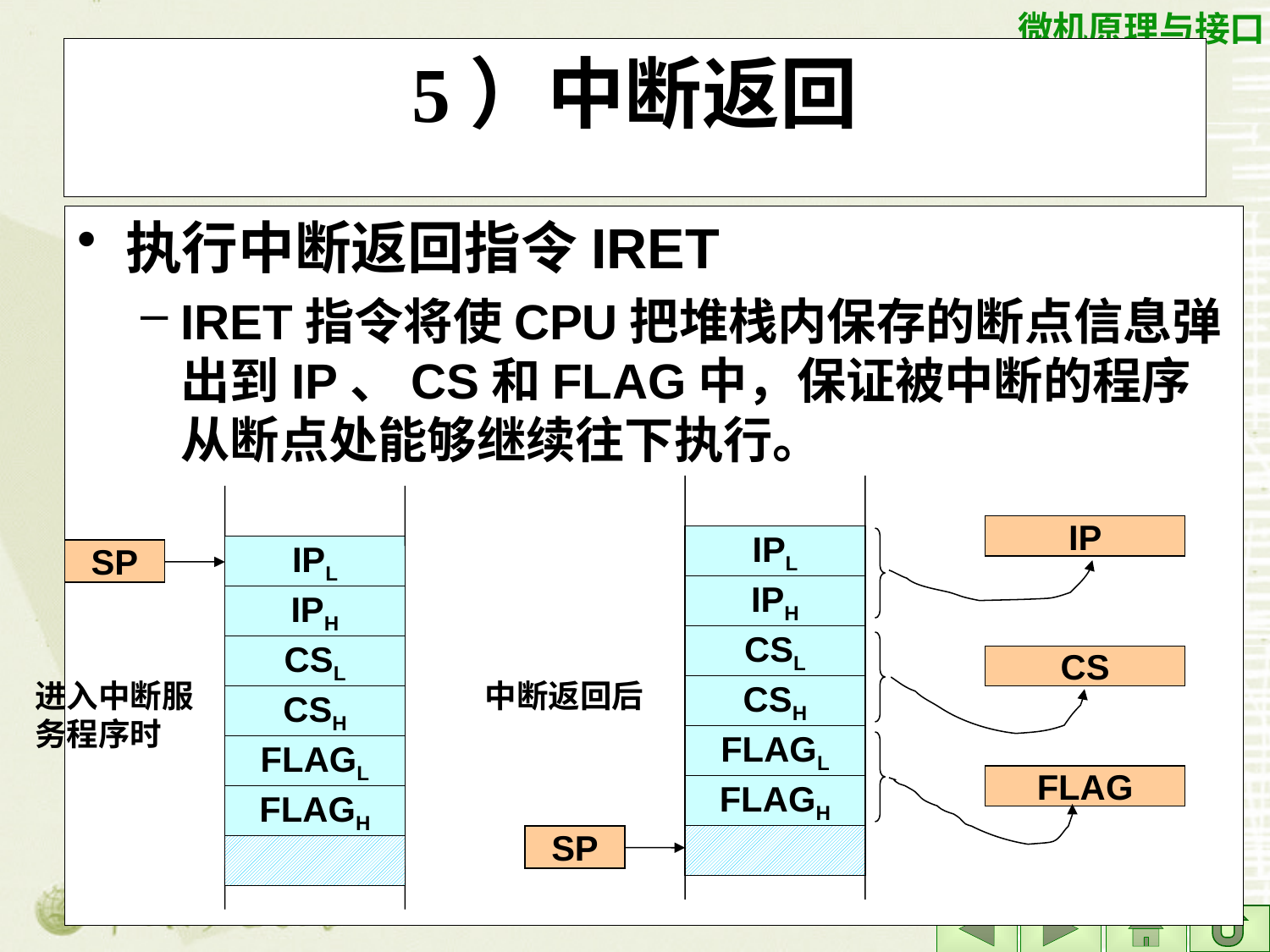

# 5）中断返回
执行中断返回指令IRET
IRET指令将使CPU把堆栈内保存的断点信息弹出到IP、CS和FLAG中，保证被中断的程序从断点处能够继续往下执行。

IP
IPL

IPL
SP

IPH
IPH
CSL

CSL
CS
CSH
进入中断服务程序时
中断返回后

CSH
FLAGL

FLAGL
FLAG

FLAGH
FLAGH

SP